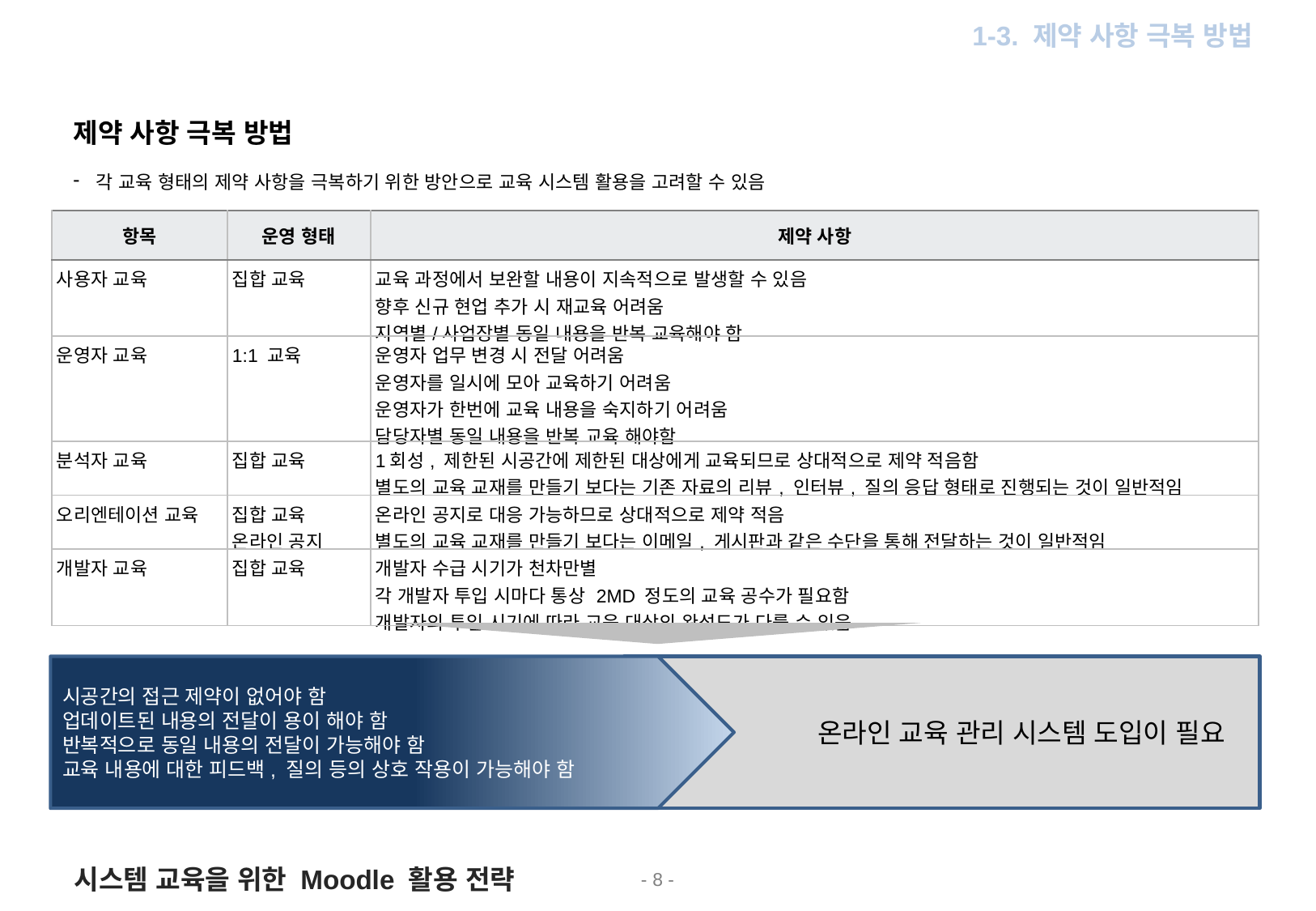

1. 개요
1-3. 제약 사항 극복 방법
제약 사항 극복 방법

각 교육 형태의 제약 사항을 극복하기 위한 방안으로 교육 시스템 활용을 고려할 수 있음
| 항목 | 운영 형태 | 제약 사항 |
| --- | --- | --- |
| 사용자 교육 | 집합 교육 | 교육 과정에서 보완할 내용이 지속적으로 발생할 수 있음 향후 신규 현업 추가 시 재교육 어려움 지역별/사업장별 동일 내용을 반복 교육해야 함 |
| 운영자 교육 | 1:1 교육 | 운영자 업무 변경 시 전달 어려움 운영자를 일시에 모아 교육하기 어려움 운영자가 한번에 교육 내용을 숙지하기 어려움 담당자별 동일 내용을 반복 교육 해야함 |
| 분석자 교육 | 집합 교육 | 1회성, 제한된 시공간에 제한된 대상에게 교육되므로 상대적으로 제약 적음함 별도의 교육 교재를 만들기 보다는 기존 자료의 리뷰, 인터뷰, 질의 응답 형태로 진행되는 것이 일반적임 |
| 오리엔테이션 교육 | 집합 교육 온라인 공지 | 온라인 공지로 대응 가능하므로 상대적으로 제약 적음 별도의 교육 교재를 만들기 보다는 이메일, 게시판과 같은 수단을 통해 전달하는 것이 일반적임 |
| 개발자 교육 | 집합 교육 | 개발자 수급 시기가 천차만별 각 개발자 투입 시마다 통상 2MD 정도의 교육 공수가 필요함 개발자의 투입 시기에 따라 교육 대상의 완성도가 다를 수 있음 |

시공간의 접근 제약이 없어야 함
업데이트된 내용의 전달이 용이 해야 함
반복적으로 동일 내용의 전달이 가능해야 함
교육 내용에 대한 피드백, 질의 등의 상호 작용이 가능해야 함
온라인 교육 관리 시스템 도입이 필요